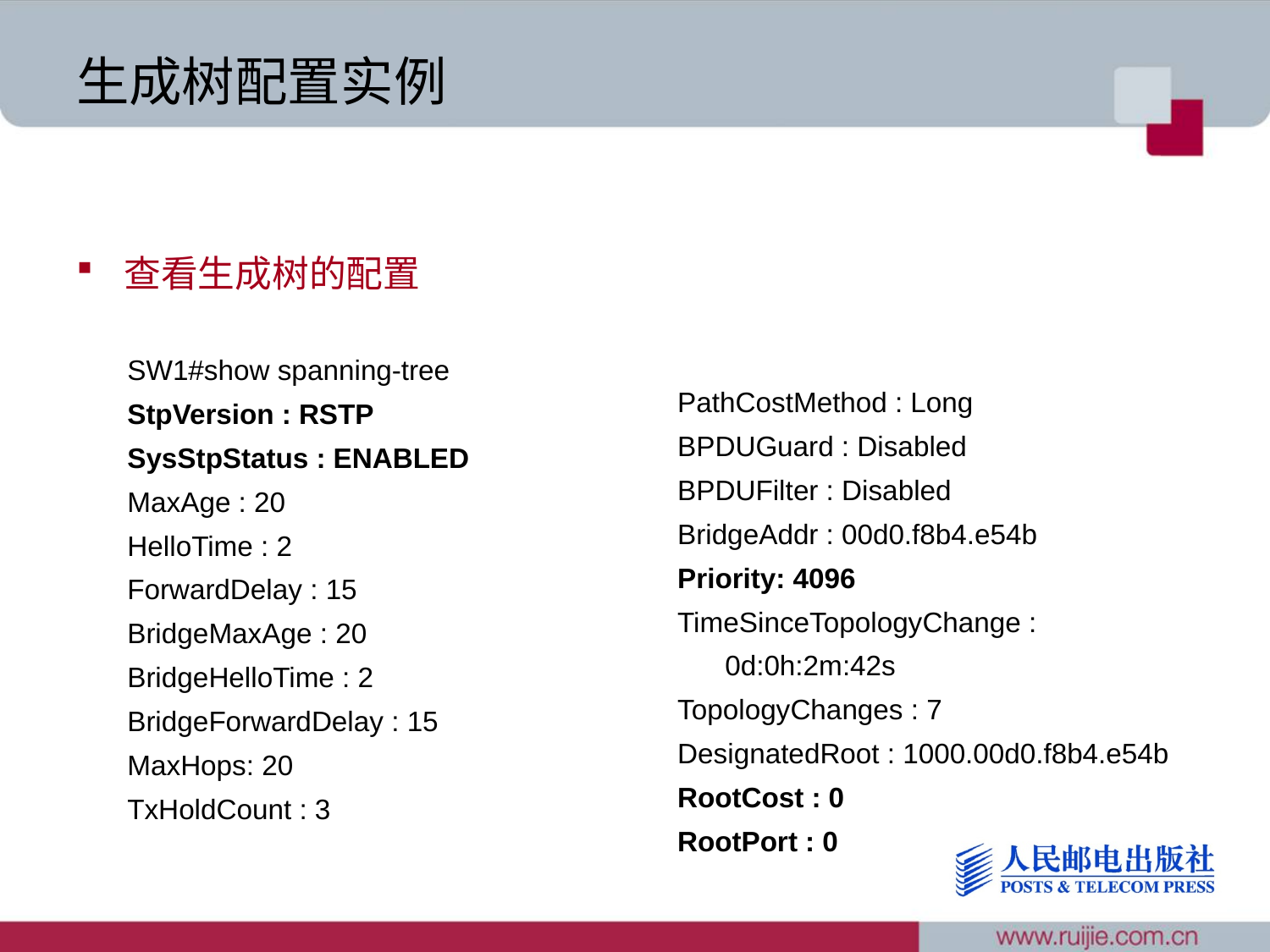

# 生成树配置实例
查看生成树的配置
SW1#show spanning-tree
StpVersion : RSTP
SysStpStatus : ENABLED
MaxAge : 20
HelloTime : 2
ForwardDelay : 15
BridgeMaxAge : 20
BridgeHelloTime : 2
BridgeForwardDelay : 15
MaxHops: 20
TxHoldCount : 3

PathCostMethod : Long
BPDUGuard : Disabled
BPDUFilter : Disabled
BridgeAddr : 00d0.f8b4.e54b
Priority: 4096
TimeSinceTopologyChange : 0d:0h:2m:42s
TopologyChanges : 7
DesignatedRoot : 1000.00d0.f8b4.e54b
RootCost : 0
RootPort : 0